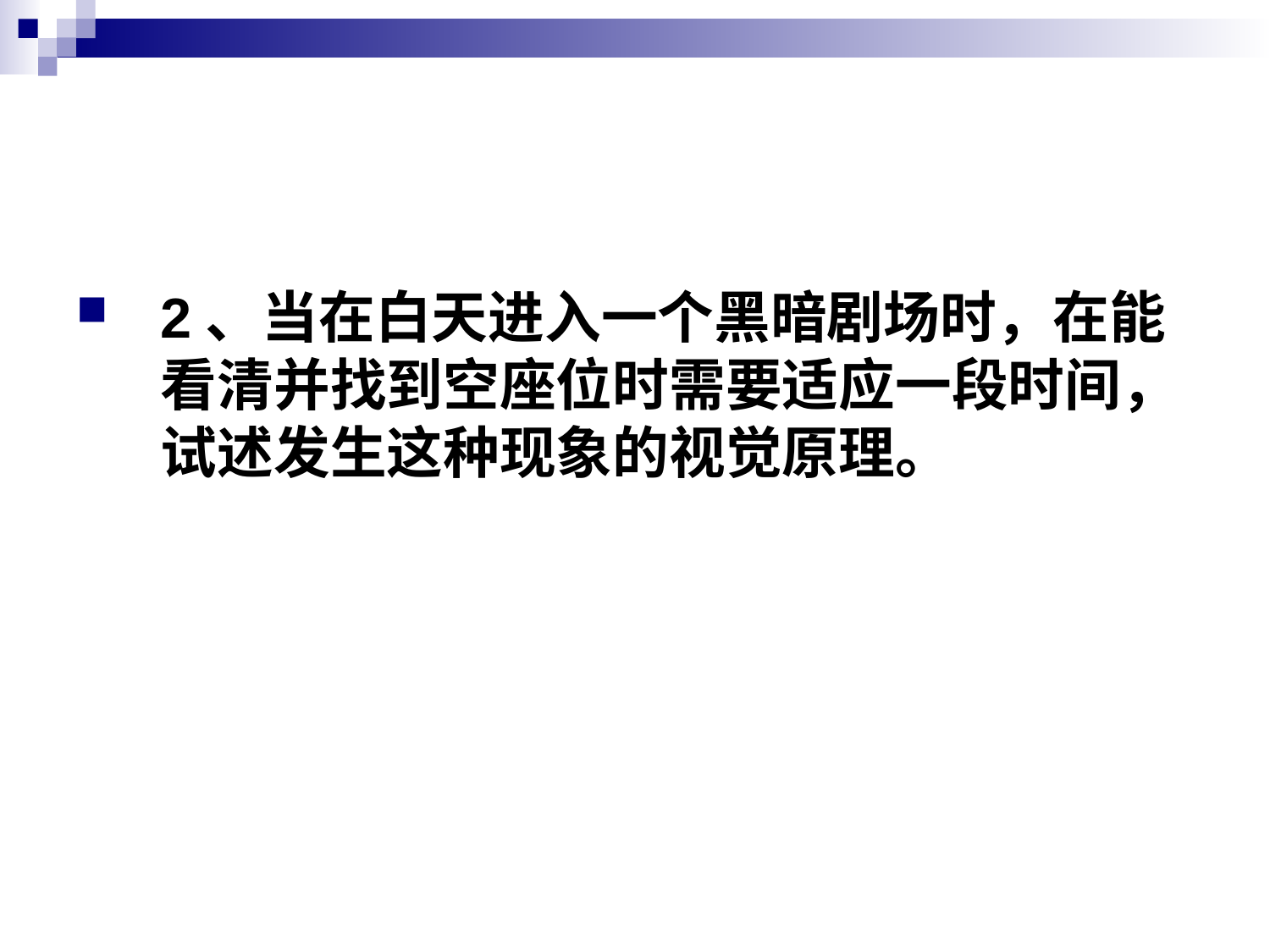

2、当在白天进入一个黑暗剧场时，在能看清并找到空座位时需要适应一段时间，试述发生这种现象的视觉原理。